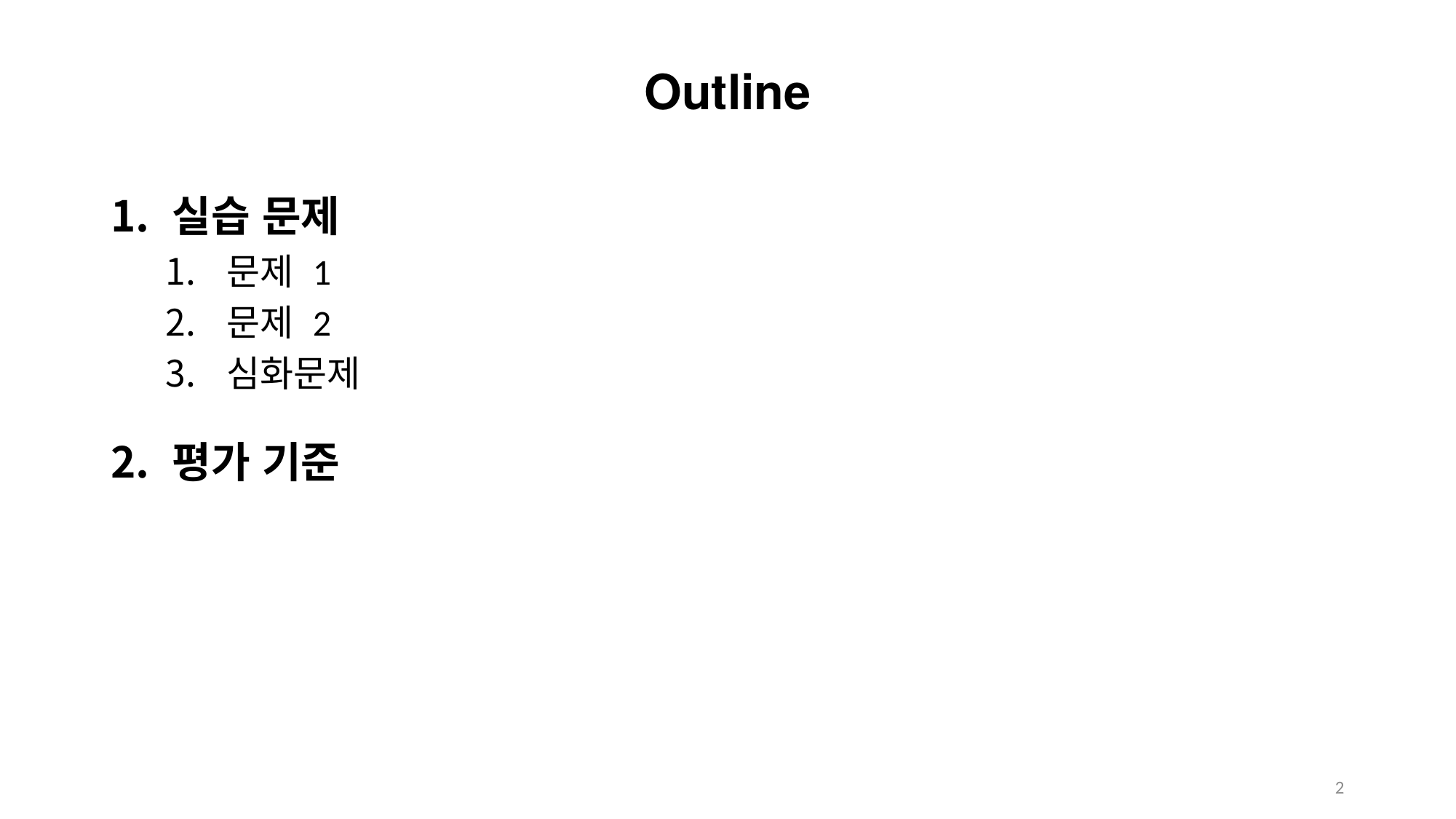

# Outline
실습 문제
문제 1
문제 2
심화문제
평가 기준
2